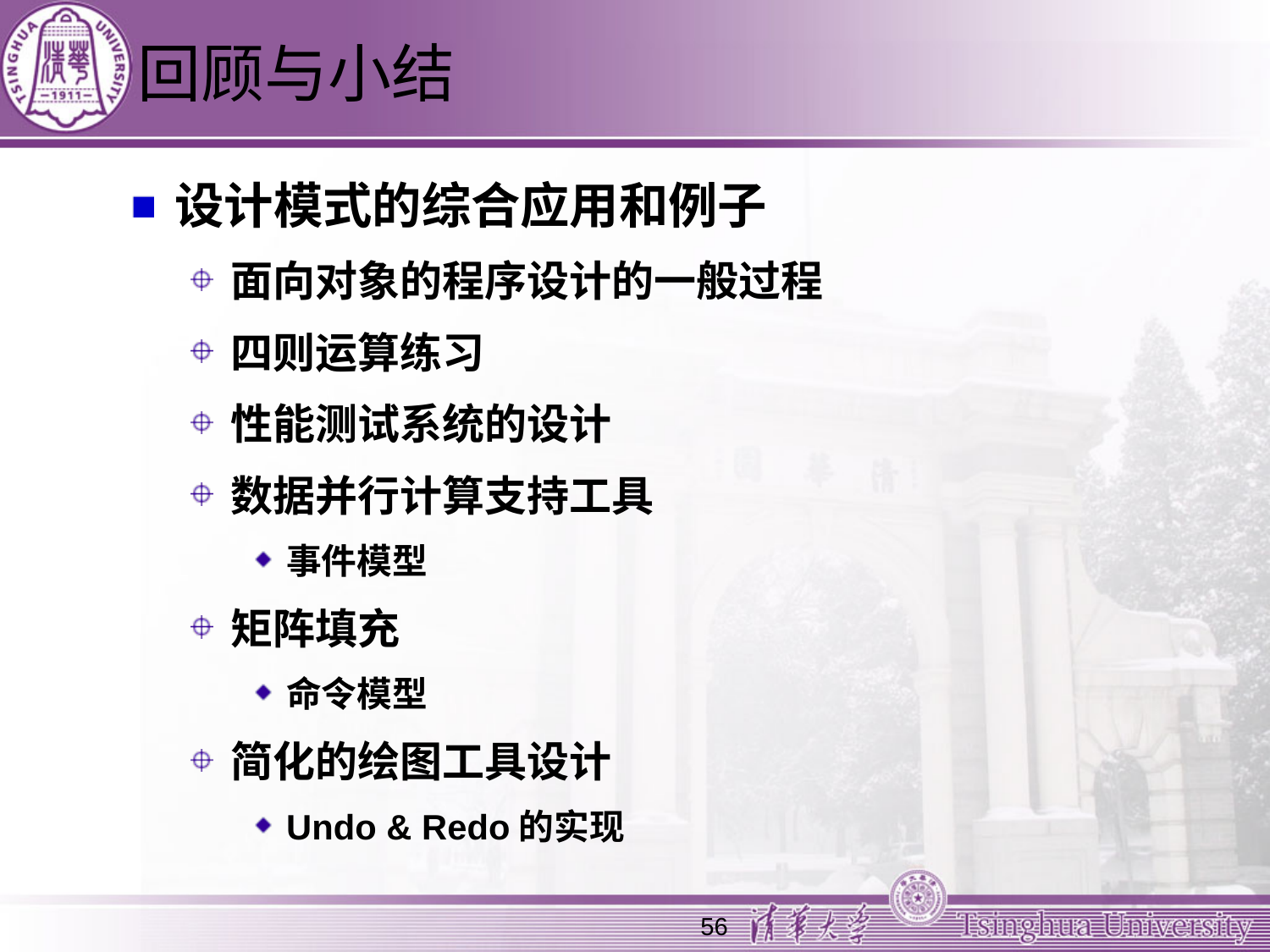

# 回顾与小结
设计模式的综合应用和例子
面向对象的程序设计的一般过程
四则运算练习
性能测试系统的设计
数据并行计算支持工具
事件模型
矩阵填充
命令模型
简化的绘图工具设计
Undo & Redo的实现
56